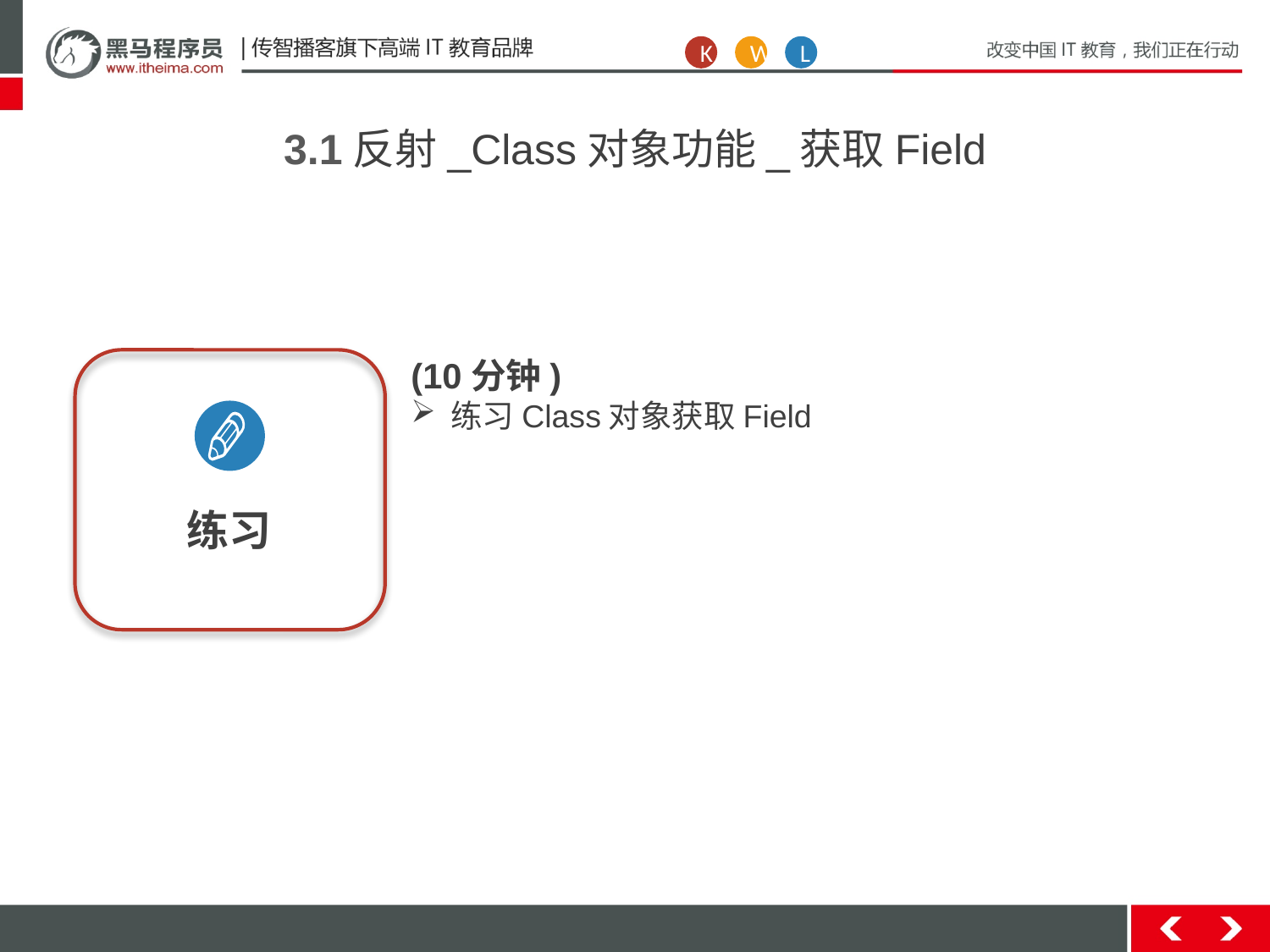

K
W
L
3.1反射_Class对象功能_获取Field

(10分钟)
练习Class对象获取Field

练习